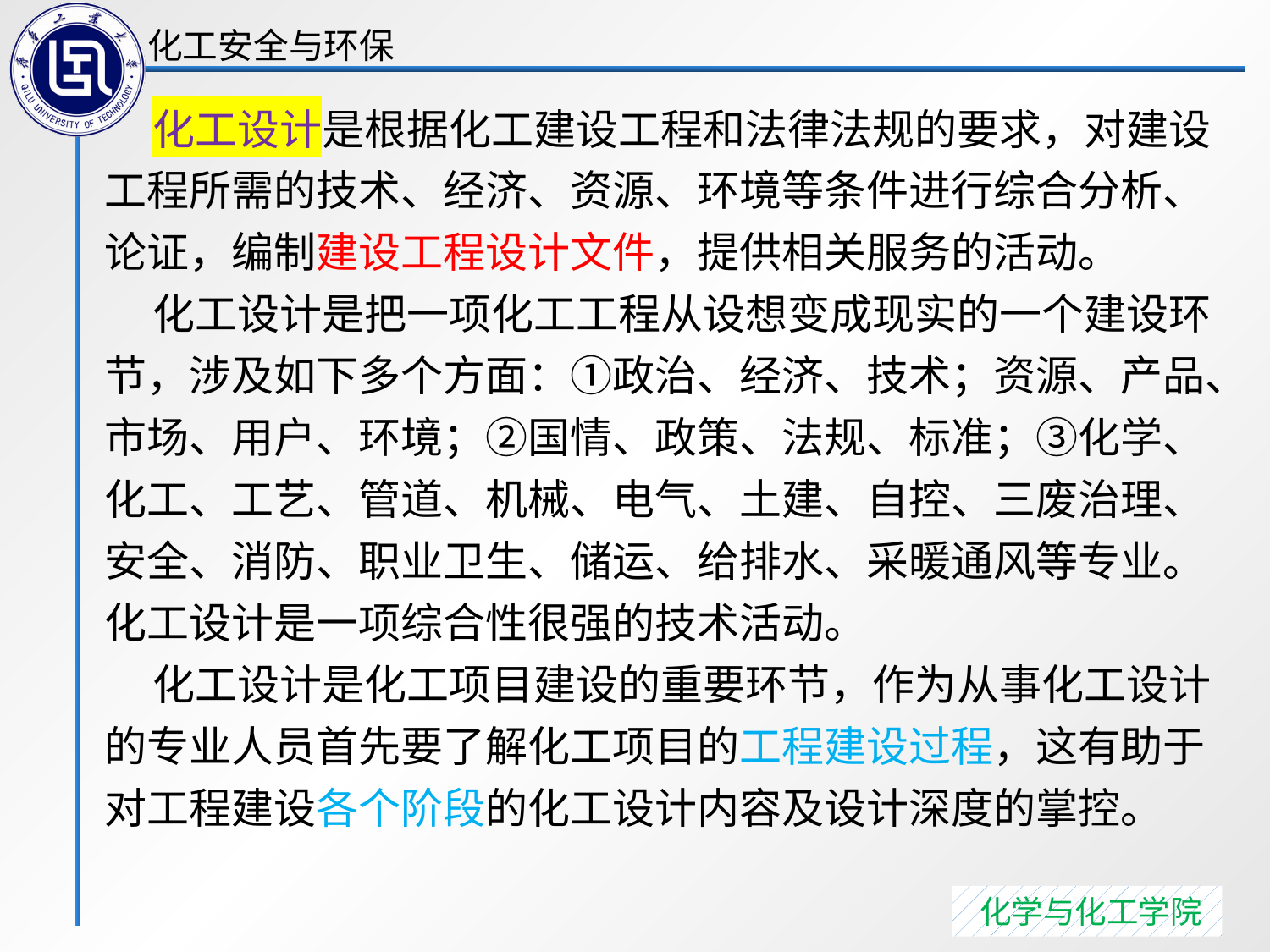

化工设计是根据化工建设工程和法律法规的要求，对建设工程所需的技术、经济、资源、环境等条件进行综合分析、论证，编制建设工程设计文件，提供相关服务的活动。
    化工设计是把一项化工工程从设想变成现实的一个建设环节，涉及如下多个方面：①政治、经济、技术；资源、产品、市场、用户、环境；②国情、政策、法规、标准；③化学、化工、工艺、管道、机械、电气、土建、自控、三废治理、安全、消防、职业卫生、储运、给排水、采暖通风等专业。化工设计是一项综合性很强的技术活动。
    化工设计是化工项目建设的重要环节，作为从事化工设计的专业人员首先要了解化工项目的工程建设过程，这有助于对工程建设各个阶段的化工设计内容及设计深度的掌控。